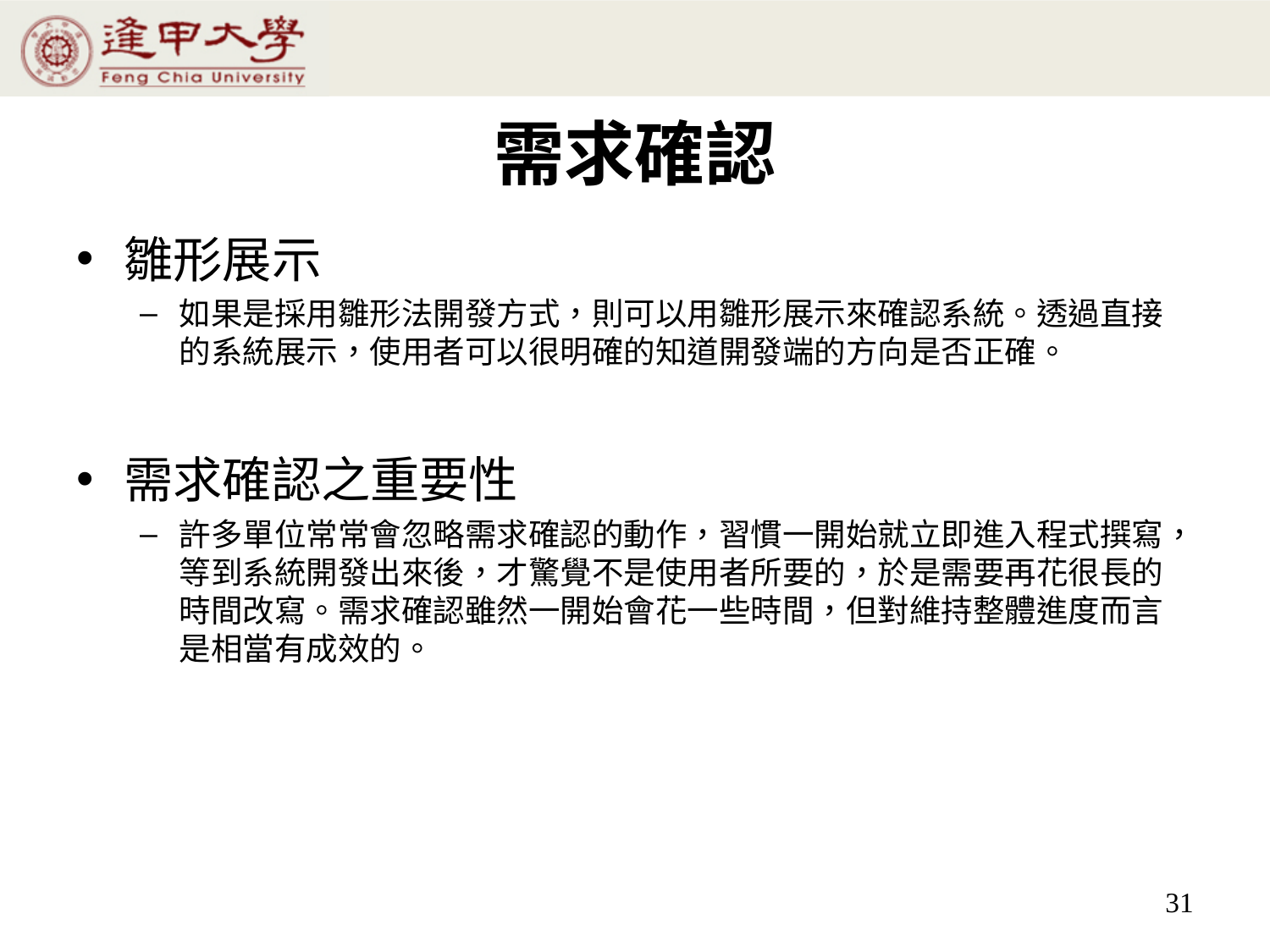

# 需求確認
雛形展示
如果是採用雛形法開發方式，則可以用雛形展示來確認系統。透過直接的系統展示，使用者可以很明確的知道開發端的方向是否正確。

需求確認之重要性
許多單位常常會忽略需求確認的動作，習慣一開始就立即進入程式撰寫，等到系統開發出來後，才驚覺不是使用者所要的，於是需要再花很長的時間改寫。需求確認雖然一開始會花一些時間，但對維持整體進度而言是相當有成效的。
31